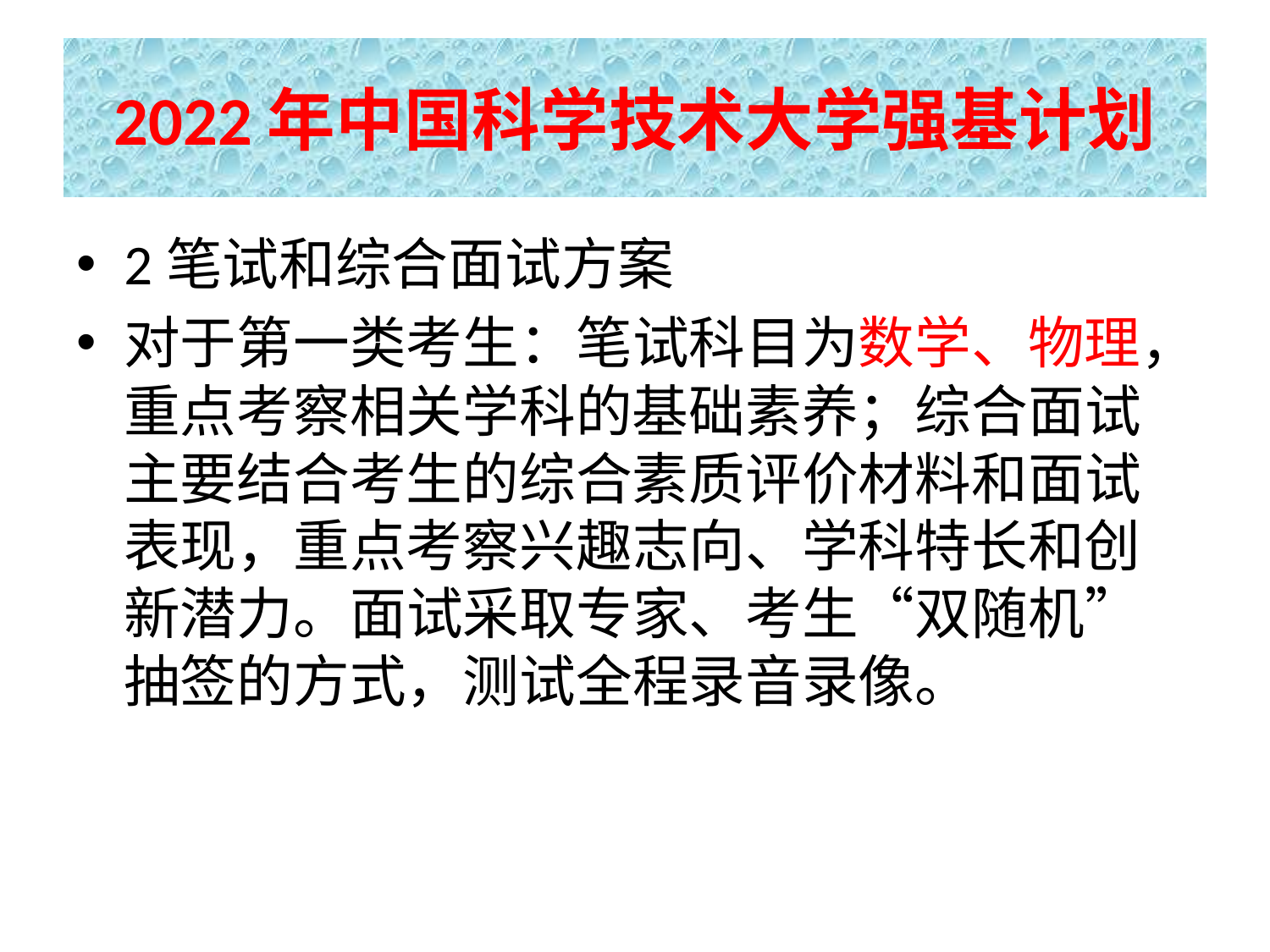

# 2022年中国科学技术大学强基计划
2笔试和综合面试方案
对于第一类考生：笔试科目为数学、物理，重点考察相关学科的基础素养；综合面试主要结合考生的综合素质评价材料和面试表现，重点考察兴趣志向、学科特长和创新潜力。面试采取专家、考生“双随机”抽签的方式，测试全程录音录像。